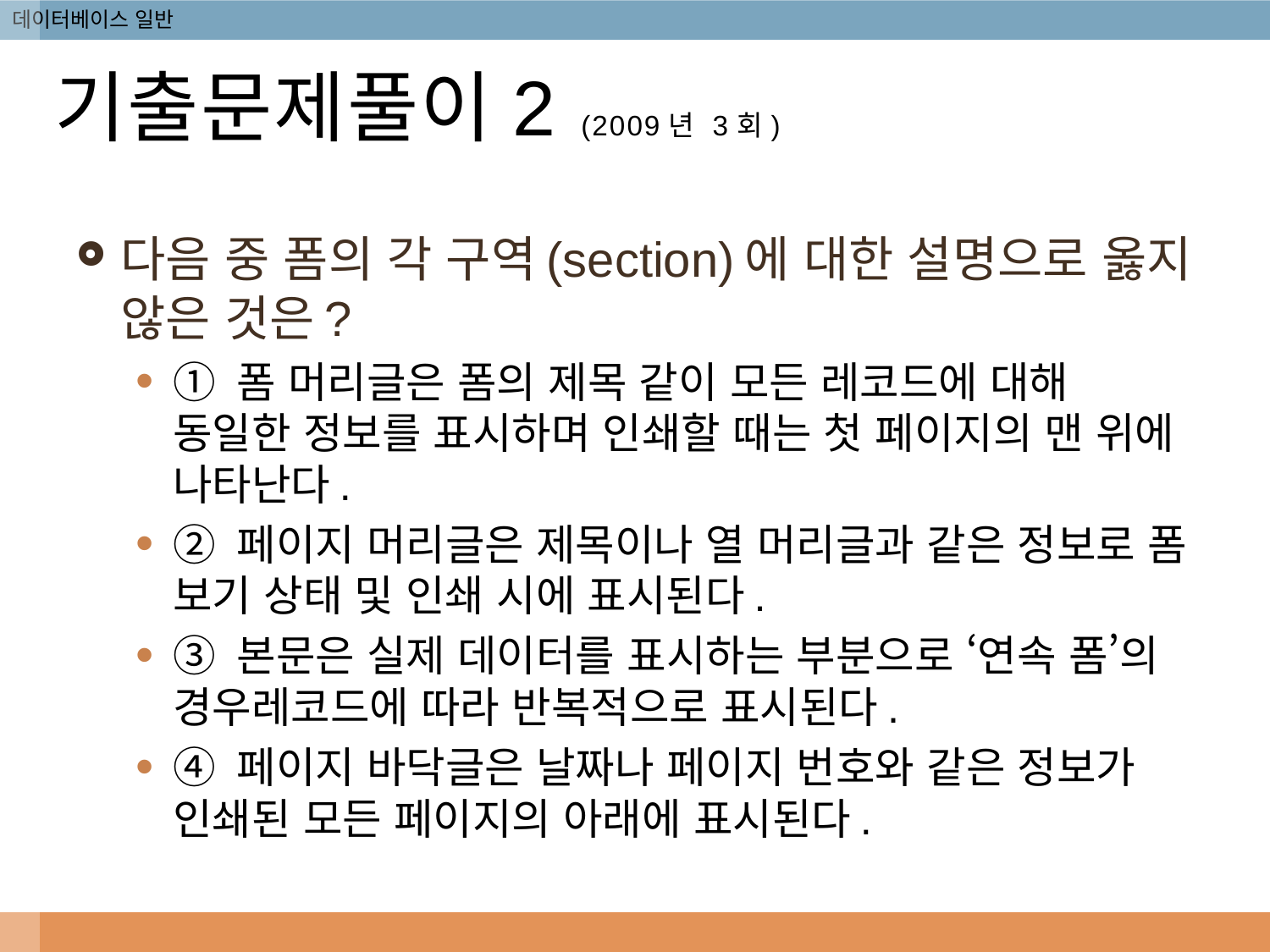

# 기출문제풀이2 (2009년 3회)
다음 중 폼의 각 구역(section)에 대한 설명으로 옳지 않은 것은?
① 폼 머리글은 폼의 제목 같이 모든 레코드에 대해 동일한 정보를 표시하며 인쇄할 때는 첫 페이지의 맨 위에 나타난다.
② 페이지 머리글은 제목이나 열 머리글과 같은 정보로 폼 보기 상태 및 인쇄 시에 표시된다.
③ 본문은 실제 데이터를 표시하는 부분으로 ‘연속 폼’의 경우레코드에 따라 반복적으로 표시된다.
④ 페이지 바닥글은 날짜나 페이지 번호와 같은 정보가 인쇄된 모든 페이지의 아래에 표시된다.